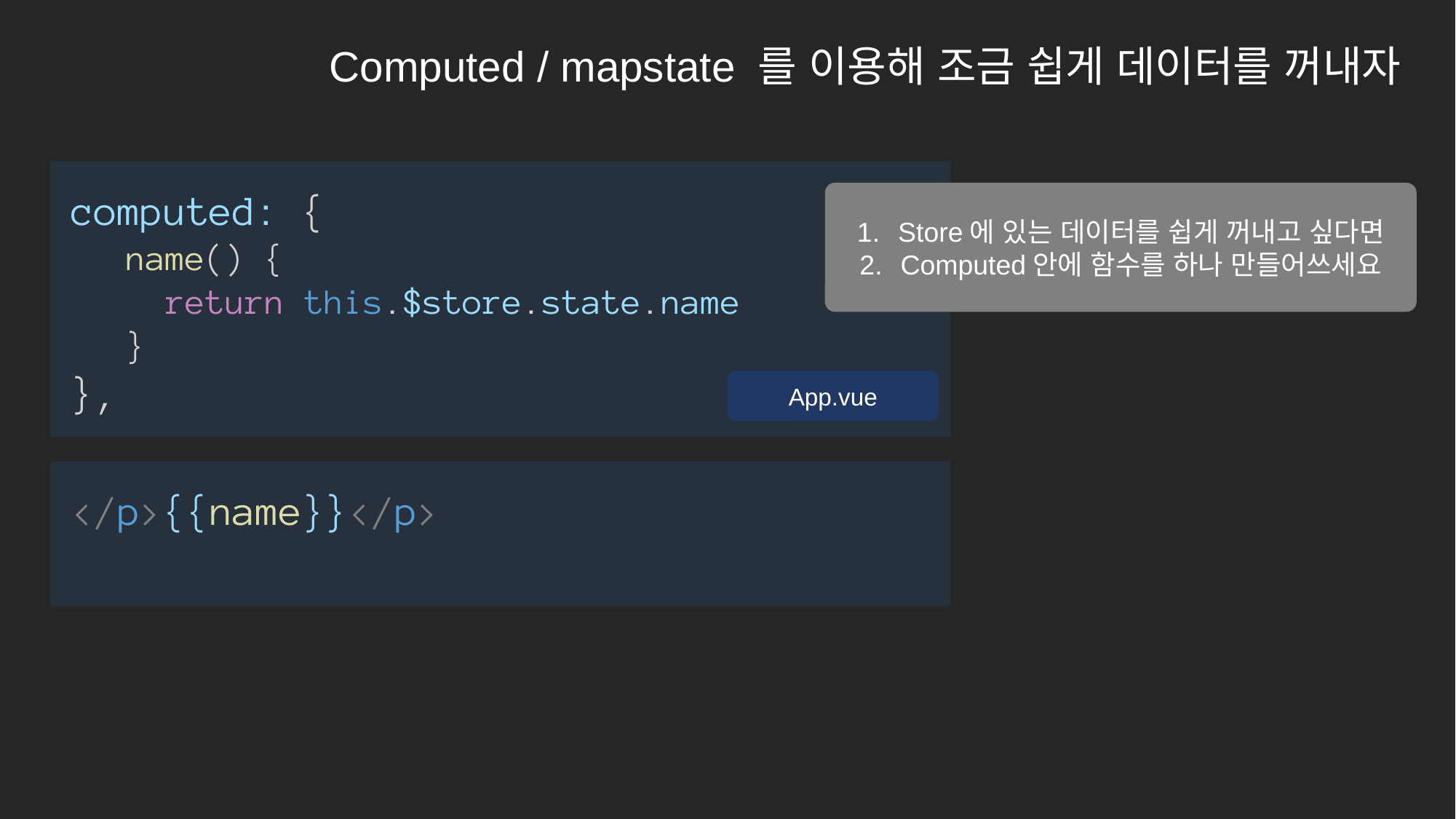

Computed / mapstate 를 이용해 조금 쉽게 데이터를 꺼내자
computed: {
name() {
  return this.$store.state.name
}
},
Store에 있는 데이터를 쉽게 꺼내고 싶다면
Computed안에 함수를 하나 만들어쓰세요
App.vue
</p>{{name}}</p>